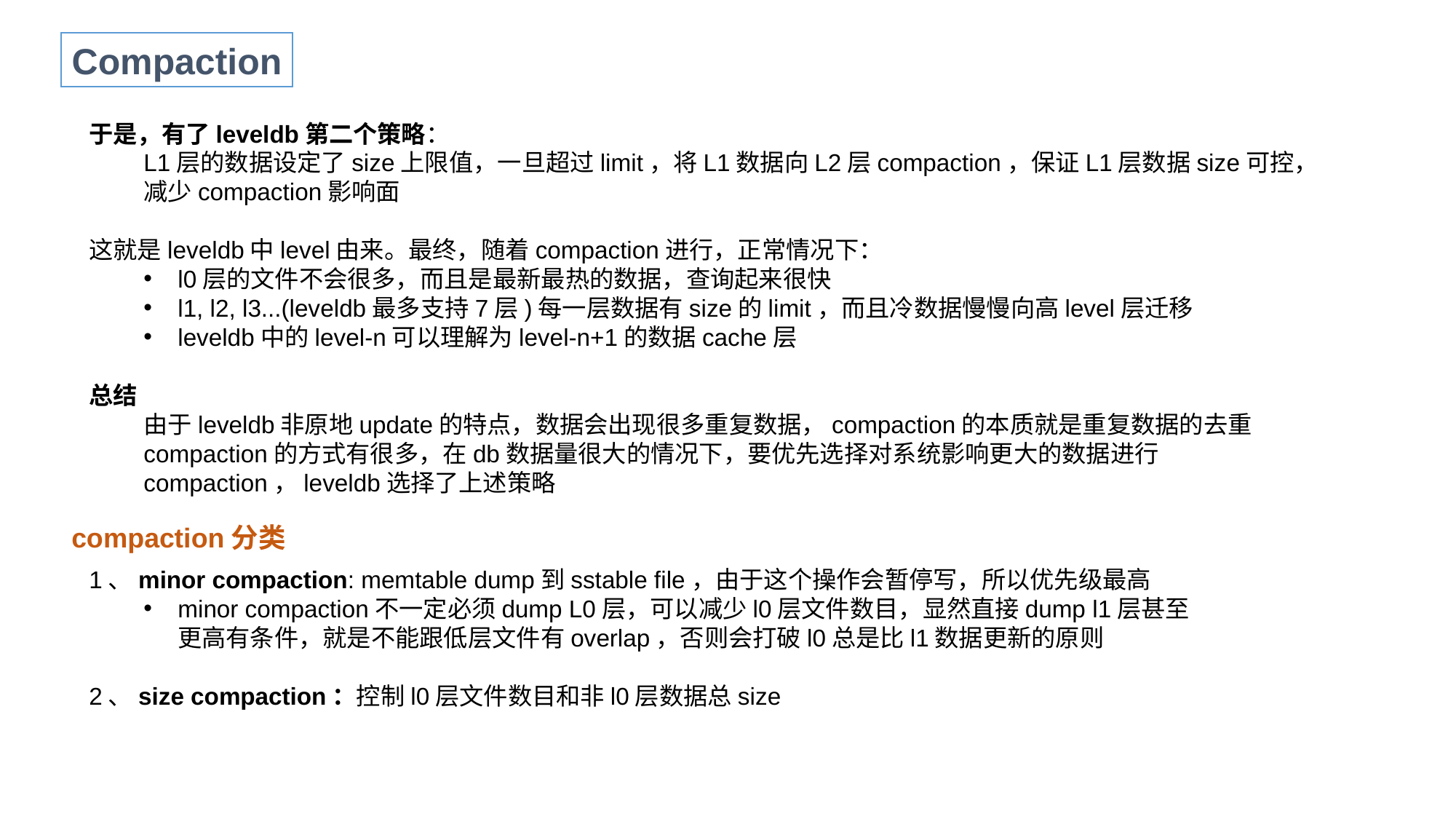

Compaction
于是，有了leveldb第二个策略：
L1层的数据设定了size上限值，一旦超过limit，将L1数据向L2层compaction，保证L1层数据size可控，减少compaction影响面

这就是leveldb中level由来。最终，随着compaction进行，正常情况下：
l0层的文件不会很多，而且是最新最热的数据，查询起来很快
l1, l2, l3...(leveldb最多支持7层)每一层数据有size的limit，而且冷数据慢慢向高level层迁移
leveldb中的level-n可以理解为level-n+1的数据cache层

总结
由于leveldb非原地update的特点，数据会出现很多重复数据，compaction的本质就是重复数据的去重
compaction的方式有很多，在db数据量很大的情况下，要优先选择对系统影响更大的数据进行compaction，leveldb选择了上述策略
compaction分类
1、minor compaction: memtable dump到sstable file，由于这个操作会暂停写，所以优先级最高
minor compaction不一定必须dump L0层，可以减少l0层文件数目，显然直接dump l1层甚至更高有条件，就是不能跟低层文件有overlap，否则会打破l0总是比l1数据更新的原则

2、size compaction：控制l0层文件数目和非l0层数据总size